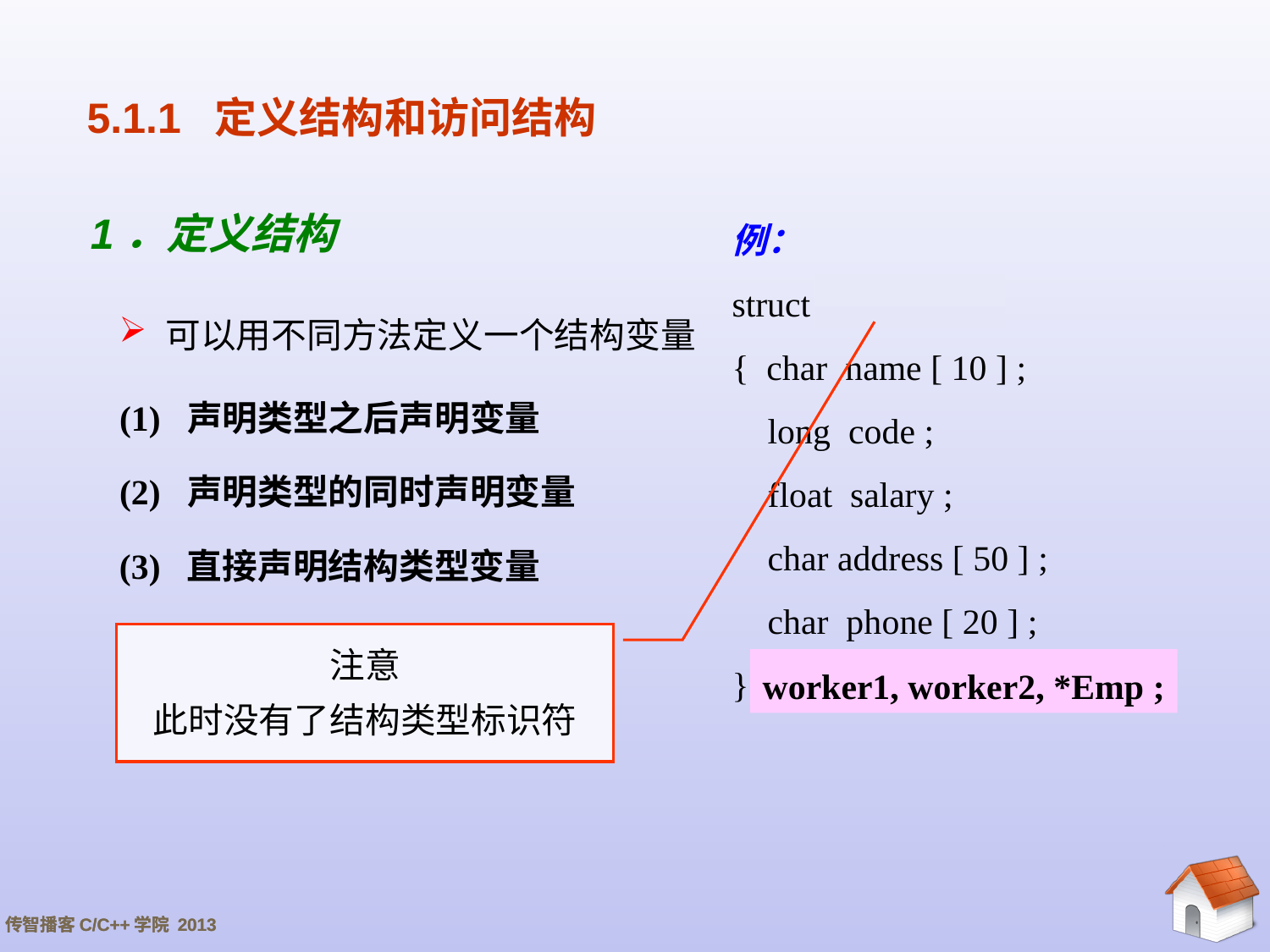

5.1.1  定义结构和访问结构
例：
struct  employee
{  char  name [ 10 ] ;
    long  code ;
    float  salary ;
    char address [ 50 ] ;
    char  phone [ 20 ] ;
} ;
1．定义结构

 可以用不同方法定义一个结构变量
(1)  声明类型之后声明变量
(2)  声明类型的同时声明变量
(3)  直接声明结构类型变量
注意
此时没有了结构类型标识符
worker1, worker2, *Emp ;